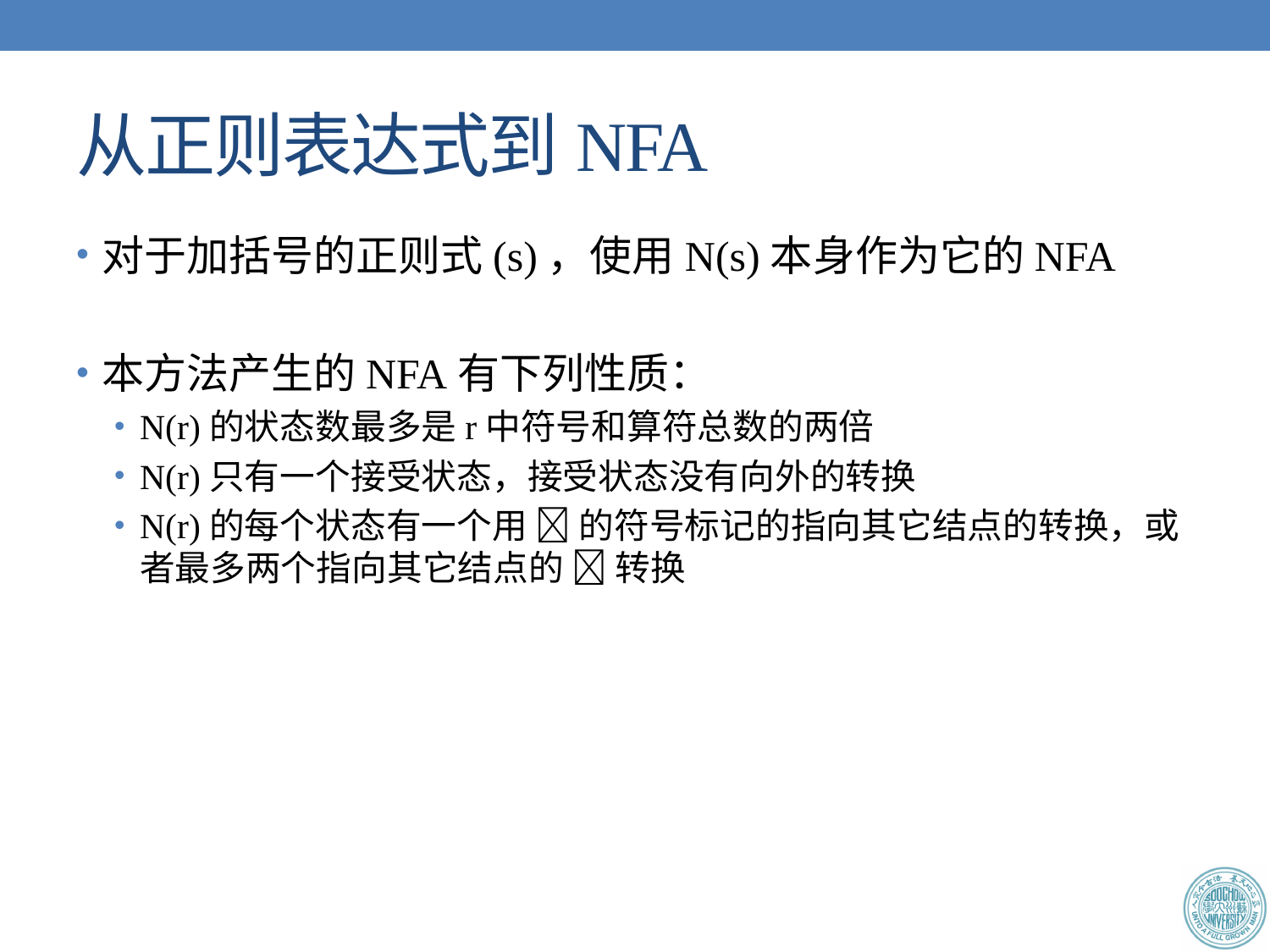

# 从正则表达式到NFA
对于加括号的正则式(s)，使用N(s)本身作为它的NFA

本方法产生的NFA有下列性质：
N(r)的状态数最多是r中符号和算符总数的两倍
N(r)只有一个接受状态，接受状态没有向外的转换
N(r)的每个状态有一个用 Σ 的符号标记的指向其它结点的转换，或者最多两个指向其它结点的 ε 转换